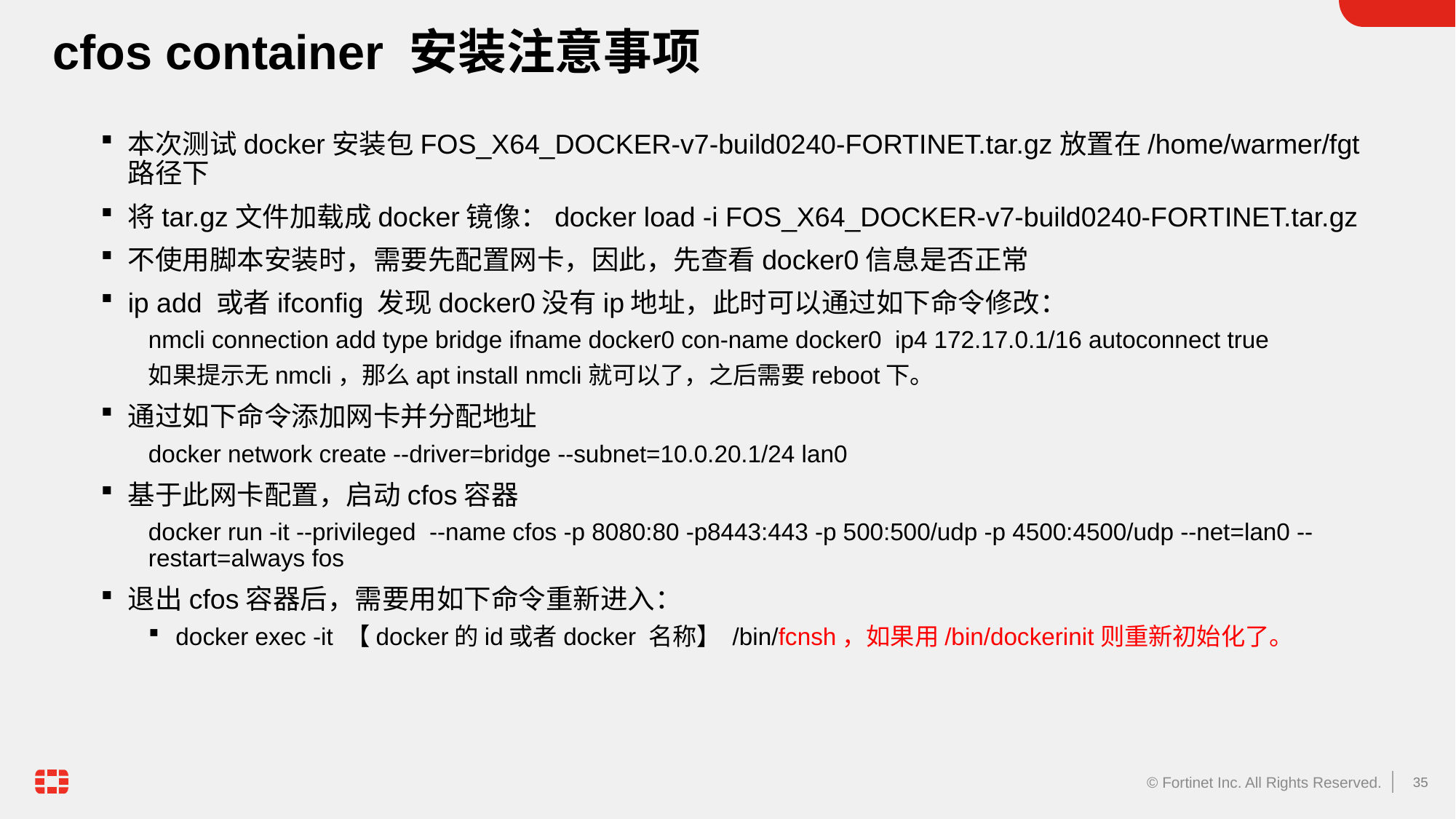

# cfos container 安装注意事项
本次测试docker安装包FOS_X64_DOCKER-v7-build0240-FORTINET.tar.gz放置在/home/warmer/fgt路径下
将tar.gz文件加载成docker镜像：docker load -i FOS_X64_DOCKER-v7-build0240-FORTINET.tar.gz
不使用脚本安装时，需要先配置网卡，因此，先查看docker0信息是否正常
ip add 或者ifconfig 发现docker0没有ip地址，此时可以通过如下命令修改：
nmcli connection add type bridge ifname docker0 con-name docker0  ip4 172.17.0.1/16 autoconnect true
如果提示无nmcli，那么apt install nmcli就可以了，之后需要reboot下。
通过如下命令添加网卡并分配地址
docker network create --driver=bridge --subnet=10.0.20.1/24 lan0
基于此网卡配置，启动cfos容器
docker run -it --privileged  --name cfos -p 8080:80 -p8443:443 -p 500:500/udp -p 4500:4500/udp --net=lan0 --restart=always fos
退出cfos容器后，需要用如下命令重新进入：
docker exec -it 【docker的id或者docker 名称】 /bin/fcnsh，如果用/bin/dockerinit则重新初始化了。